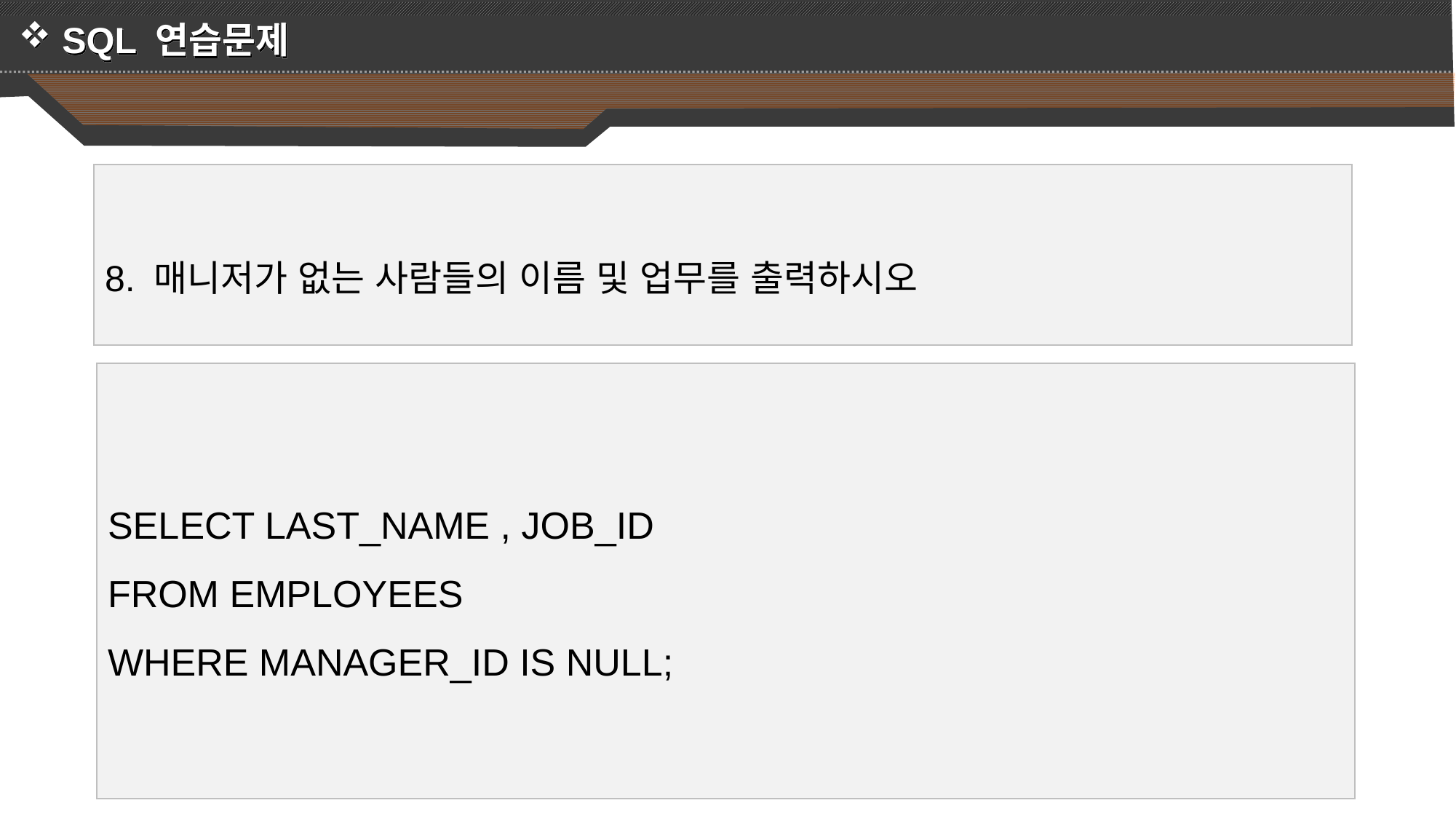

SQL 연습문제

8. 매니저가 없는 사람들의 이름 및 업무를 출력하시오
SELECT LAST_NAME , JOB_ID
FROM EMPLOYEES
WHERE MANAGER_ID IS NULL;